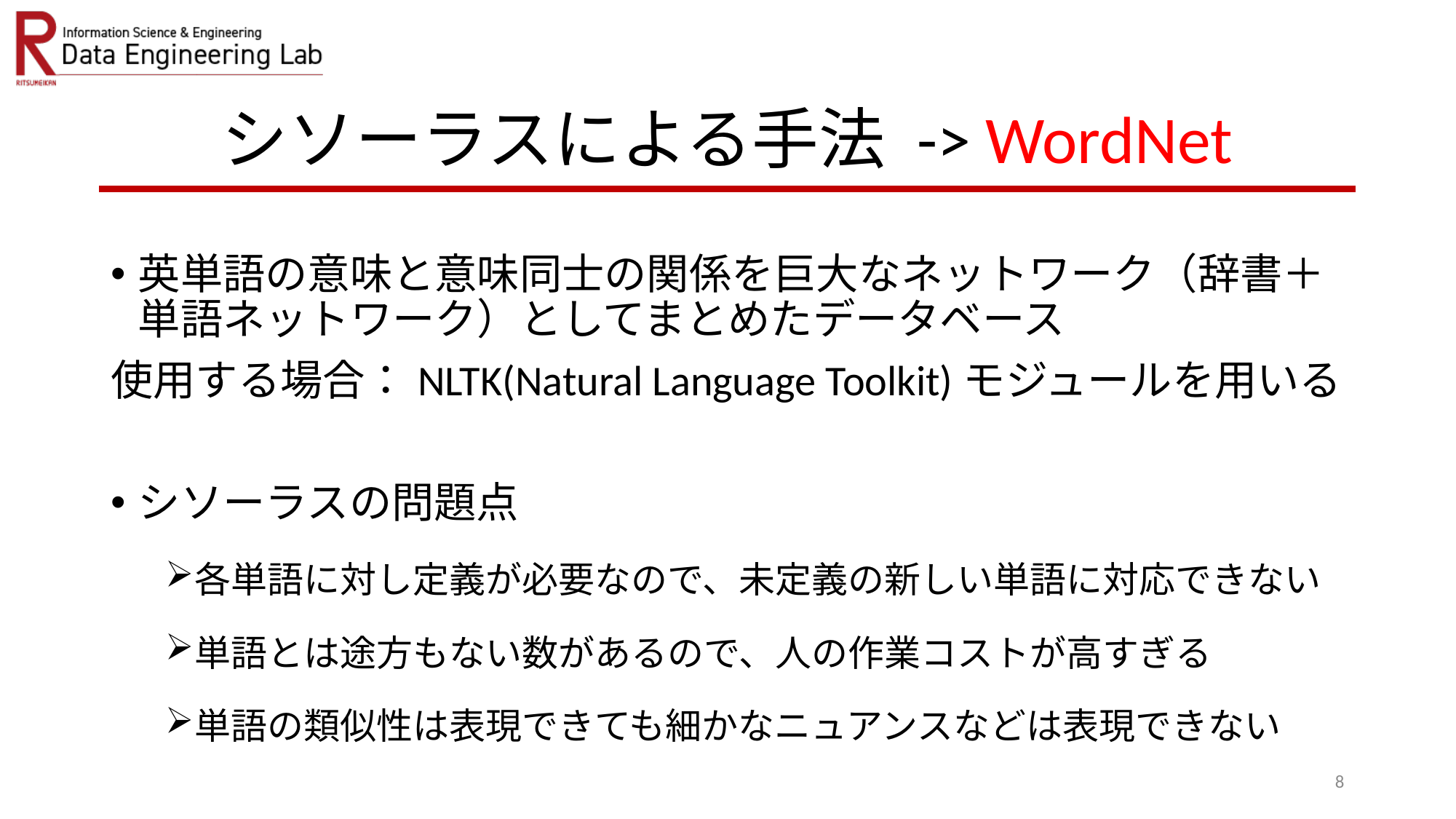

# シソーラスによる手法 -> WordNet
英単語の意味と意味同士の関係を巨大なネットワーク（辞書＋単語ネットワーク）としてまとめたデータベース
使用する場合：NLTK(Natural Language Toolkit)モジュールを用いる

シソーラスの問題点
各単語に対し定義が必要なので、未定義の新しい単語に対応できない
単語とは途方もない数があるので、人の作業コストが高すぎる
単語の類似性は表現できても細かなニュアンスなどは表現できない
8